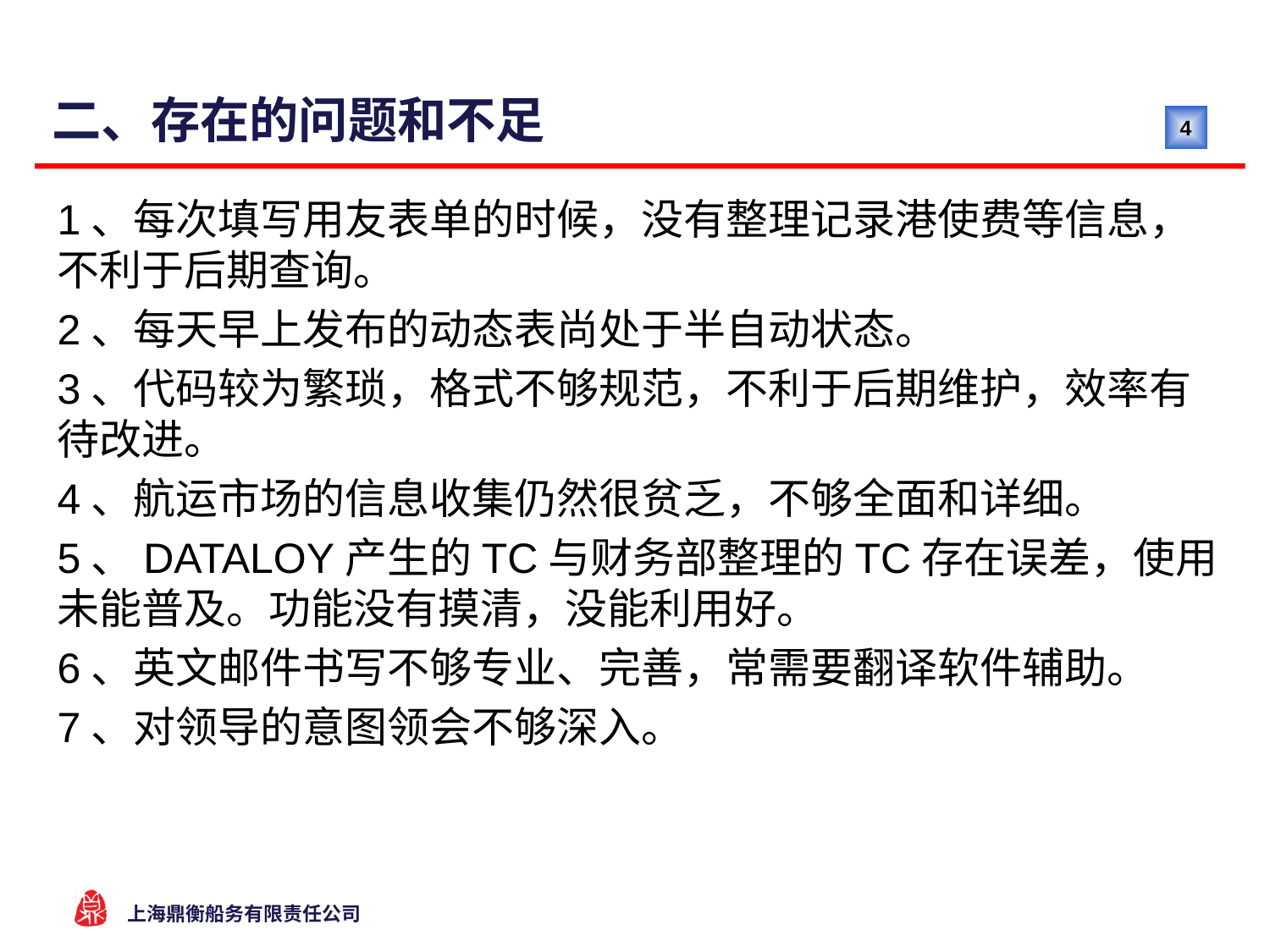

# 二、存在的问题和不足
1、每次填写用友表单的时候，没有整理记录港使费等信息，不利于后期查询。
2、每天早上发布的动态表尚处于半自动状态。
3、代码较为繁琐，格式不够规范，不利于后期维护，效率有待改进。
4、航运市场的信息收集仍然很贫乏，不够全面和详细。
5、DATALOY产生的TC与财务部整理的TC存在误差，使用未能普及。功能没有摸清，没能利用好。
6、英文邮件书写不够专业、完善，常需要翻译软件辅助。
7、对领导的意图领会不够深入。